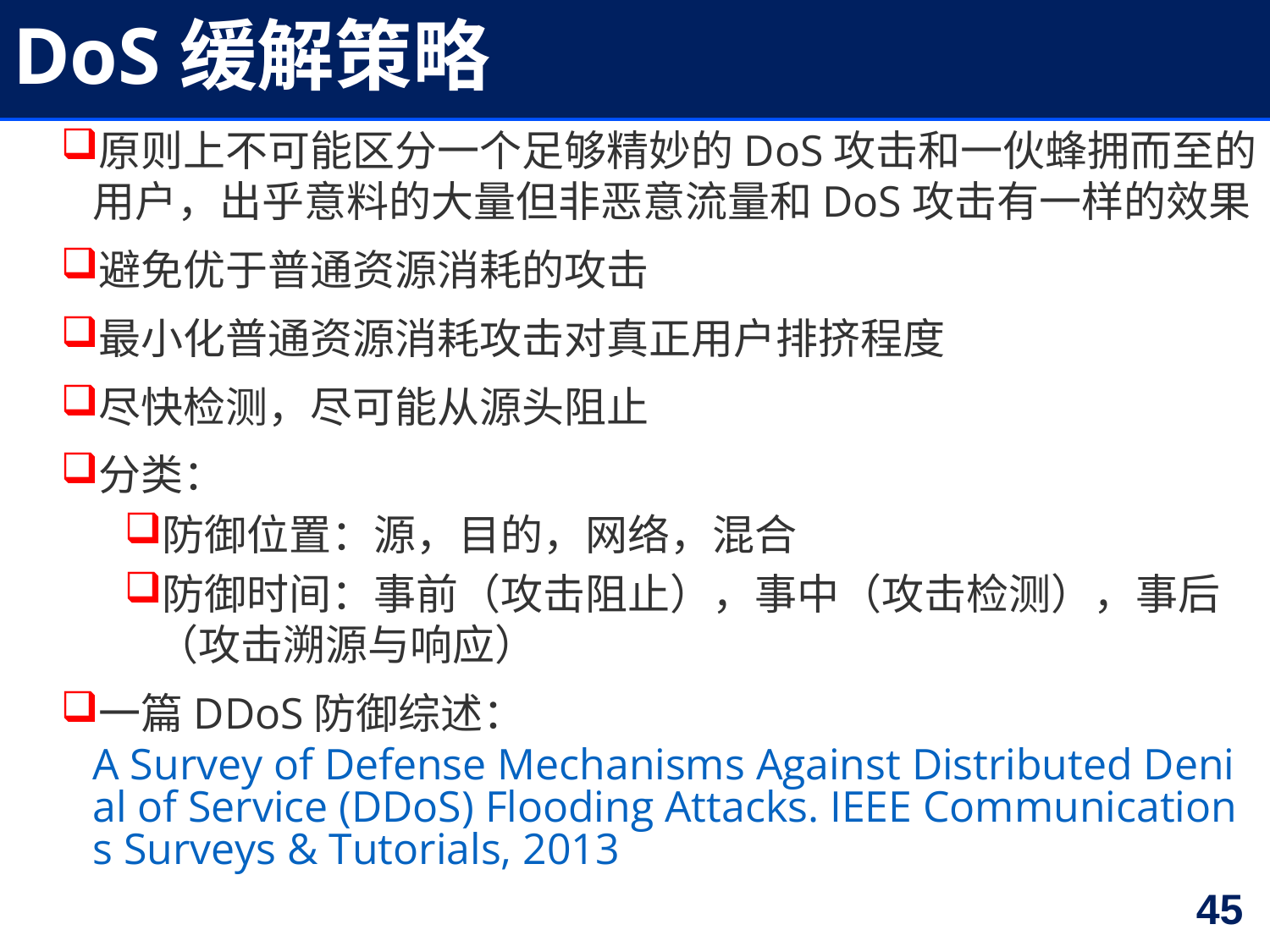

# DoS缓解策略
原则上不可能区分一个足够精妙的DoS攻击和一伙蜂拥而至的用户，出乎意料的大量但非恶意流量和DoS攻击有一样的效果
避免优于普通资源消耗的攻击
最小化普通资源消耗攻击对真正用户排挤程度
尽快检测，尽可能从源头阻止
分类：
防御位置：源，目的，网络，混合
防御时间：事前（攻击阻止），事中（攻击检测），事后（攻击溯源与响应）
一篇DDoS防御综述：A Survey of Defense Mechanisms Against Distributed Denial of Service (DDoS) Flooding Attacks. IEEE Communications Surveys & Tutorials, 2013
45